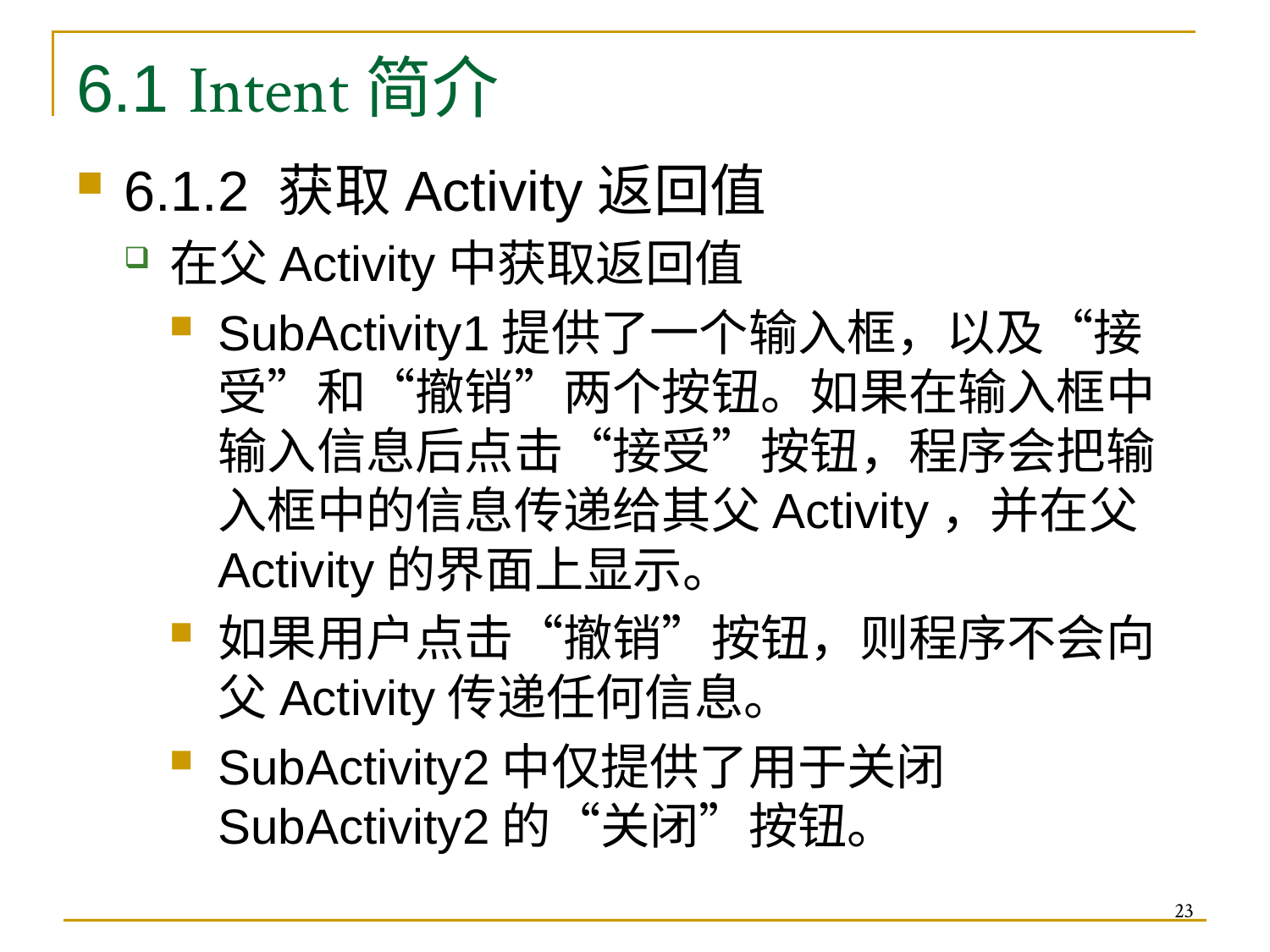

# 6.1 Intent简介
6.1.2 获取Activity返回值
在父Activity中获取返回值
SubActivity1提供了一个输入框，以及“接受”和“撤销”两个按钮。如果在输入框中输入信息后点击“接受”按钮，程序会把输入框中的信息传递给其父Activity，并在父Activity的界面上显示。
如果用户点击“撤销”按钮，则程序不会向父Activity传递任何信息。
SubActivity2中仅提供了用于关闭SubActivity2的“关闭”按钮。

23